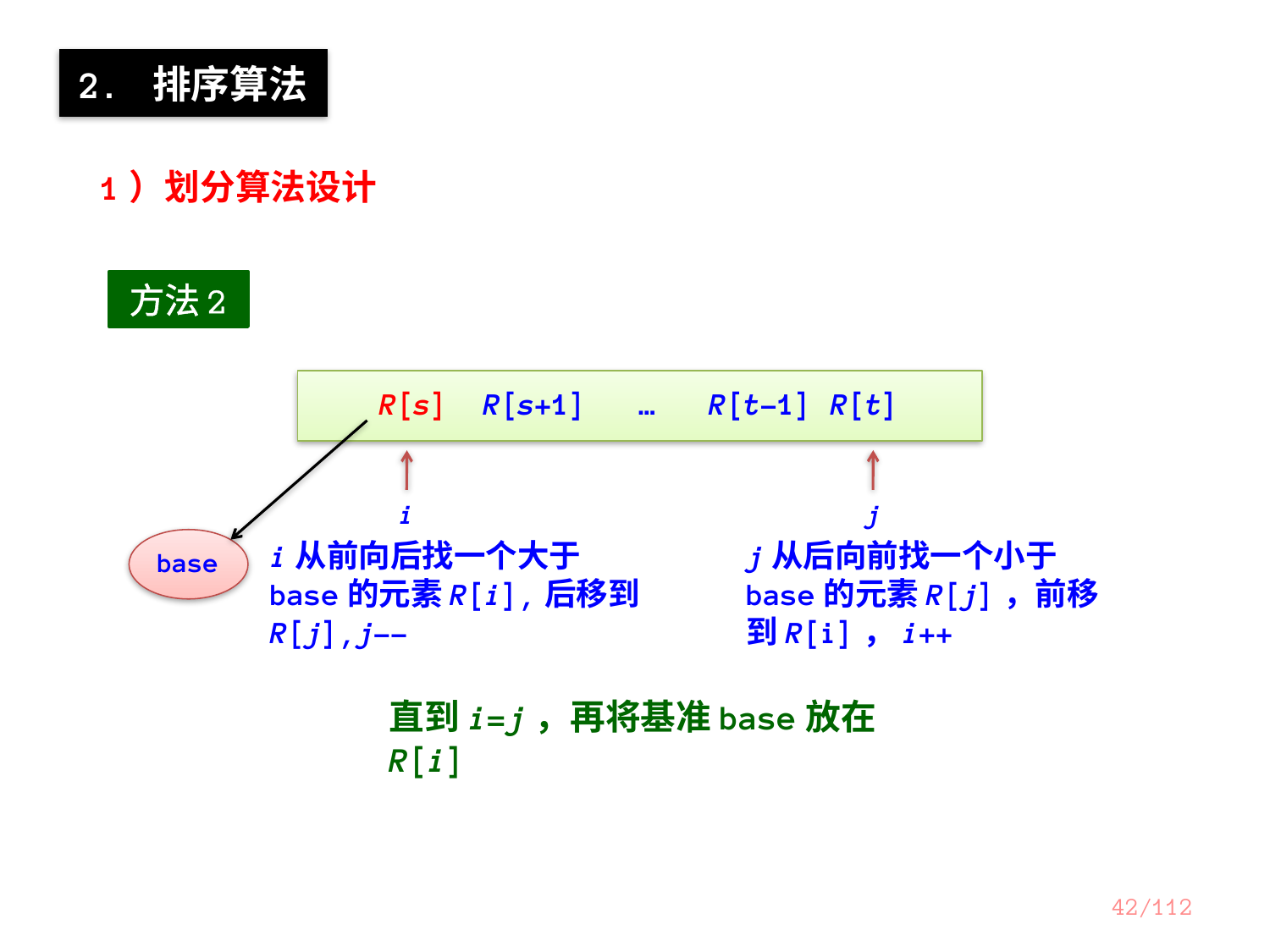

2. 排序算法
1）划分算法设计
方法2
R[s]  R[s+1]   …   R[t-1] R[t]
j
i
base
i从前向后找一个大于base的元素R[i],后移到R[j],j--
j从后向前找一个小于base的元素R[j]，前移到R[i]，i++
直到i=j，再将基准base放在R[i]
42/112